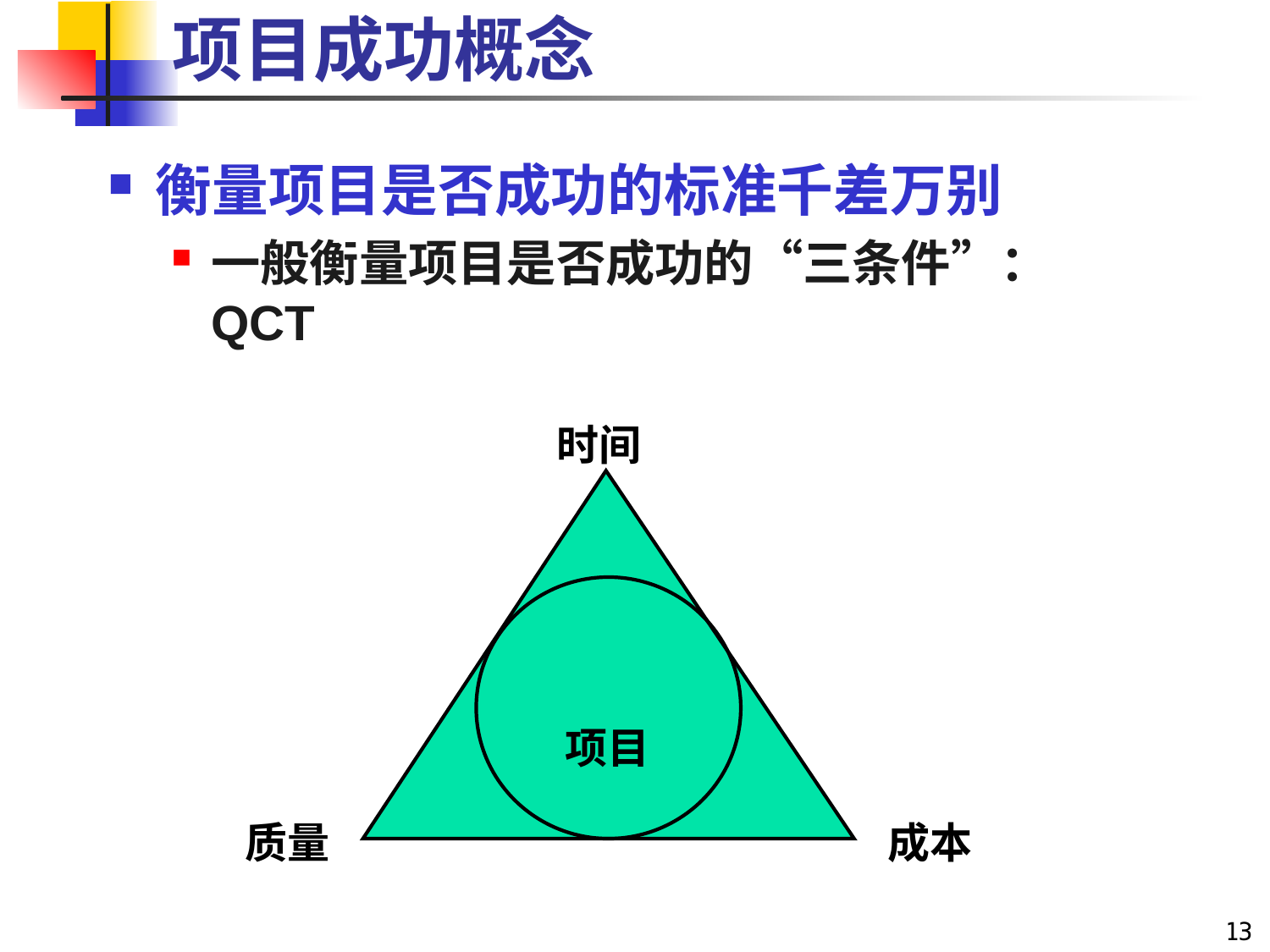

# 项目成功概念
衡量项目是否成功的标准千差万别
一般衡量项目是否成功的“三条件”：QCT
时间
项目

质量
成本
13